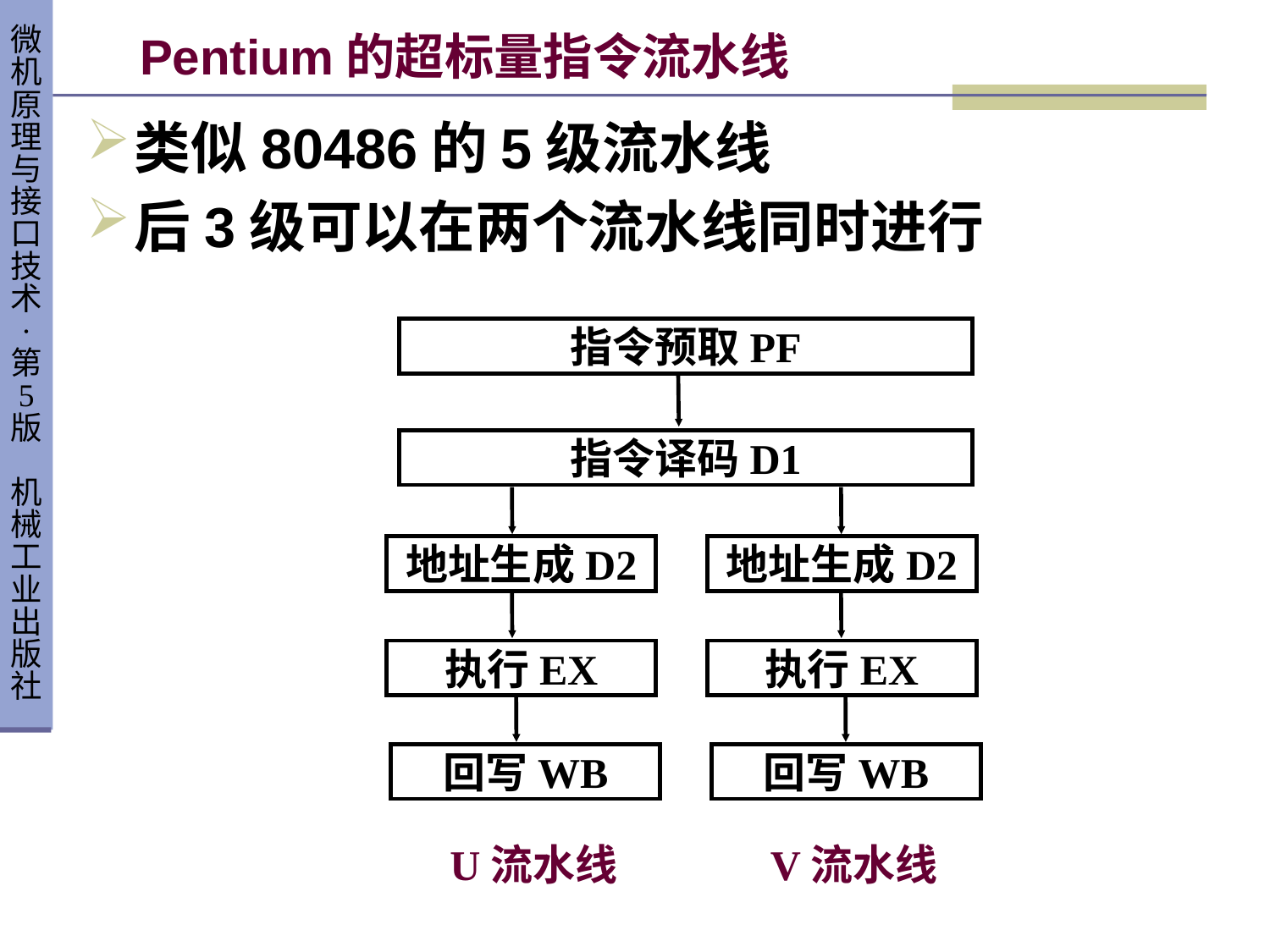

# Pentium的超标量指令流水线
类似80486的5级流水线
后3级可以在两个流水线同时进行
指令预取PF

指令译码D1

地址生成D2
地址生成D2

执行EX
执行EX

回写WB
回写WB
U流水线
V流水线